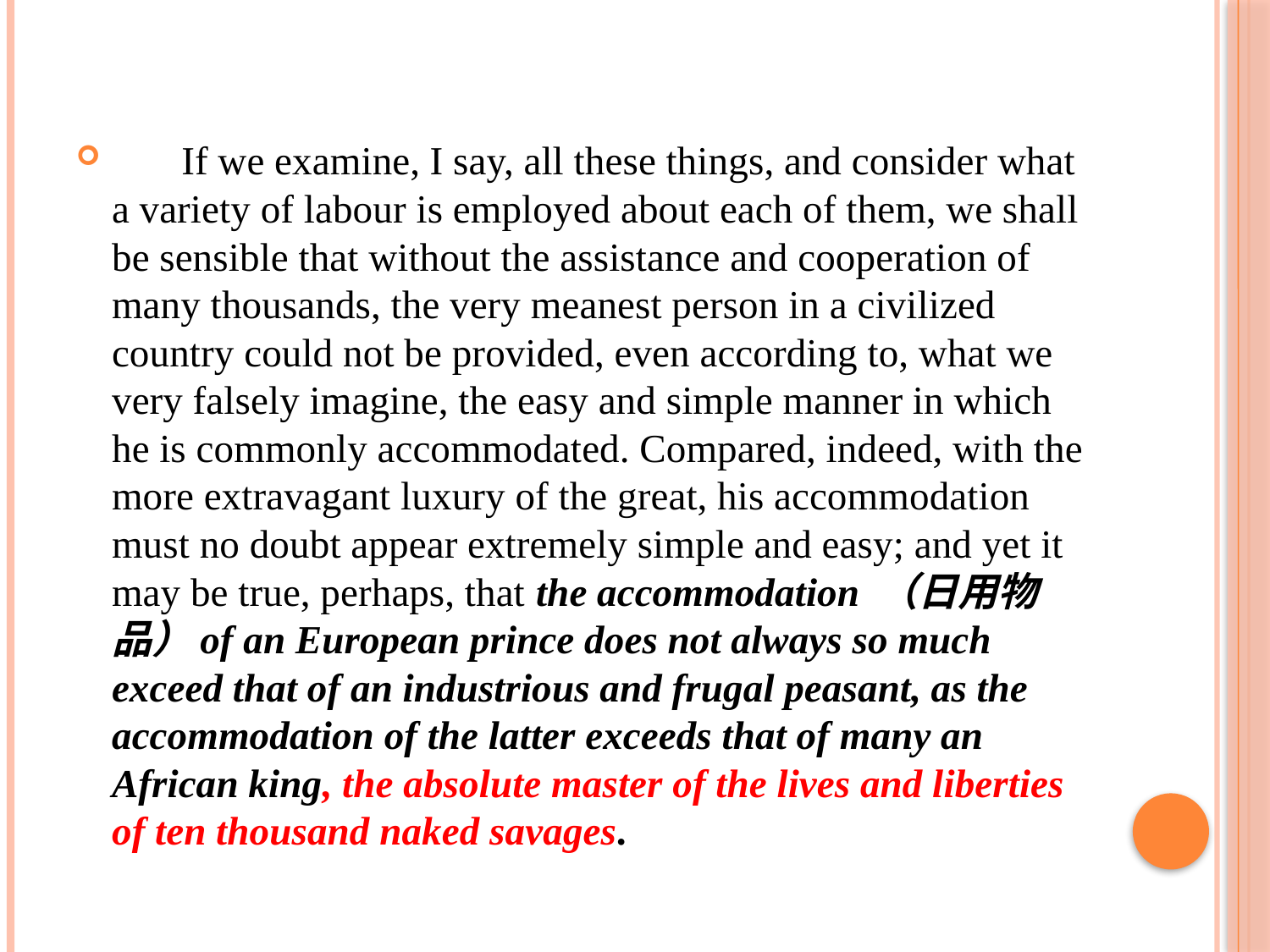

#
       If we examine, I say, all these things, and consider what a variety of labour is employed about each of them, we shall be sensible that without the assistance and cooperation of many thousands, the very meanest person in a civilized country could not be provided, even according to, what we very falsely imagine, the easy and simple manner in which he is commonly accommodated. Compared, indeed, with the more extravagant luxury of the great, his accommodation must no doubt appear extremely simple and easy; and yet it may be true, perhaps, that the accommodation （日用物品）of an European prince does not always so much exceed that of an industrious and frugal peasant, as the accommodation of the latter exceeds that of many an African king, the absolute master of the lives and liberties of ten thousand naked savages.